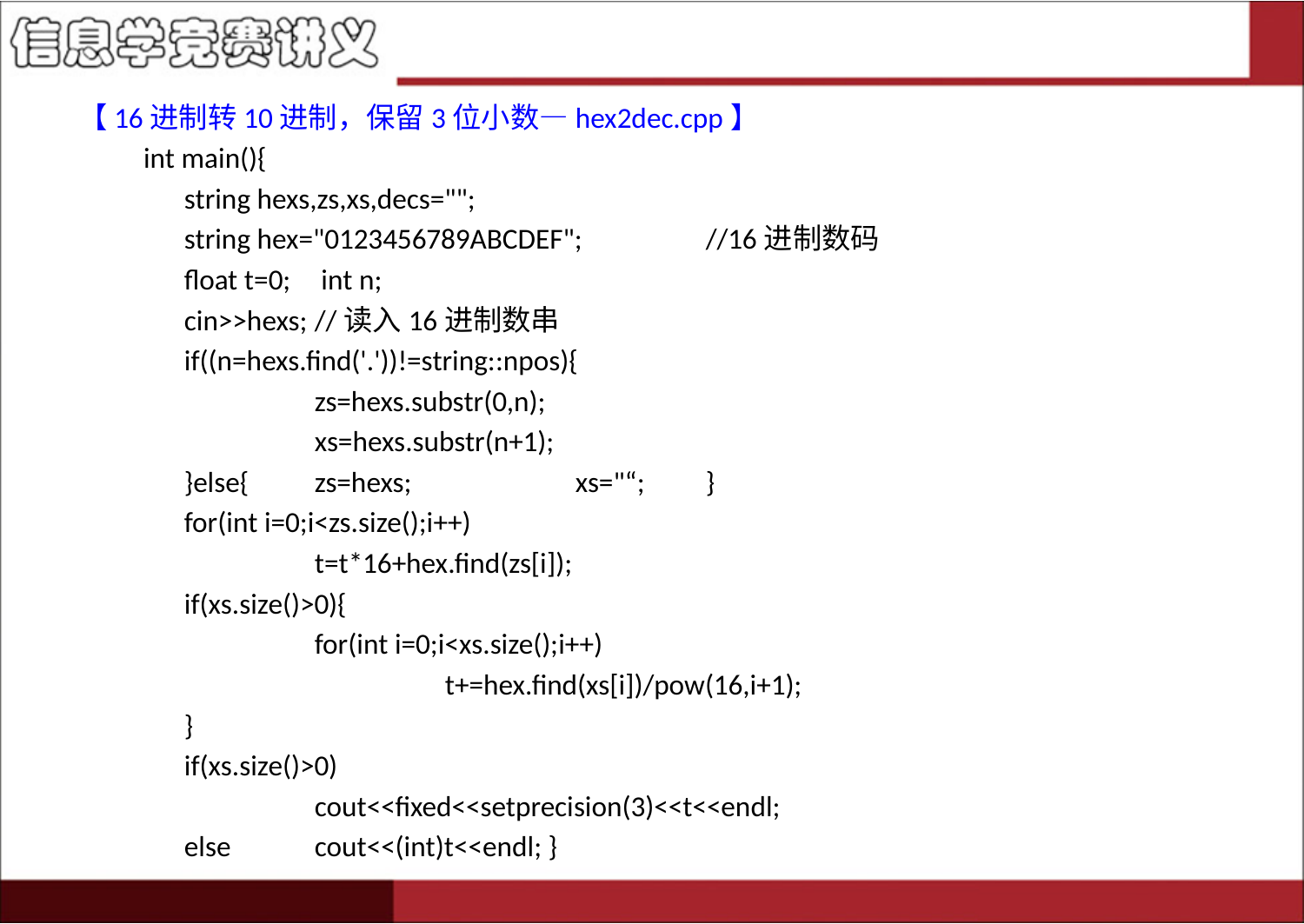

【16进制转10进制，保留3位小数—hex2dec.cpp】
int main(){
	string hexs,zs,xs,decs="";
	string hex="0123456789ABCDEF";	//16进制数码
	float t=0;	 int n;
	cin>>hexs;	//读入16进制数串
	if((n=hexs.find('.'))!=string::npos){
		zs=hexs.substr(0,n);
		xs=hexs.substr(n+1);
	}else{	zs=hexs;		xs="“;	}
	for(int i=0;i<zs.size();i++)
		t=t*16+hex.find(zs[i]);
	if(xs.size()>0){
		for(int i=0;i<xs.size();i++)
			t+=hex.find(xs[i])/pow(16,i+1);
	}
	if(xs.size()>0)
		cout<<fixed<<setprecision(3)<<t<<endl;
	else	cout<<(int)t<<endl; }